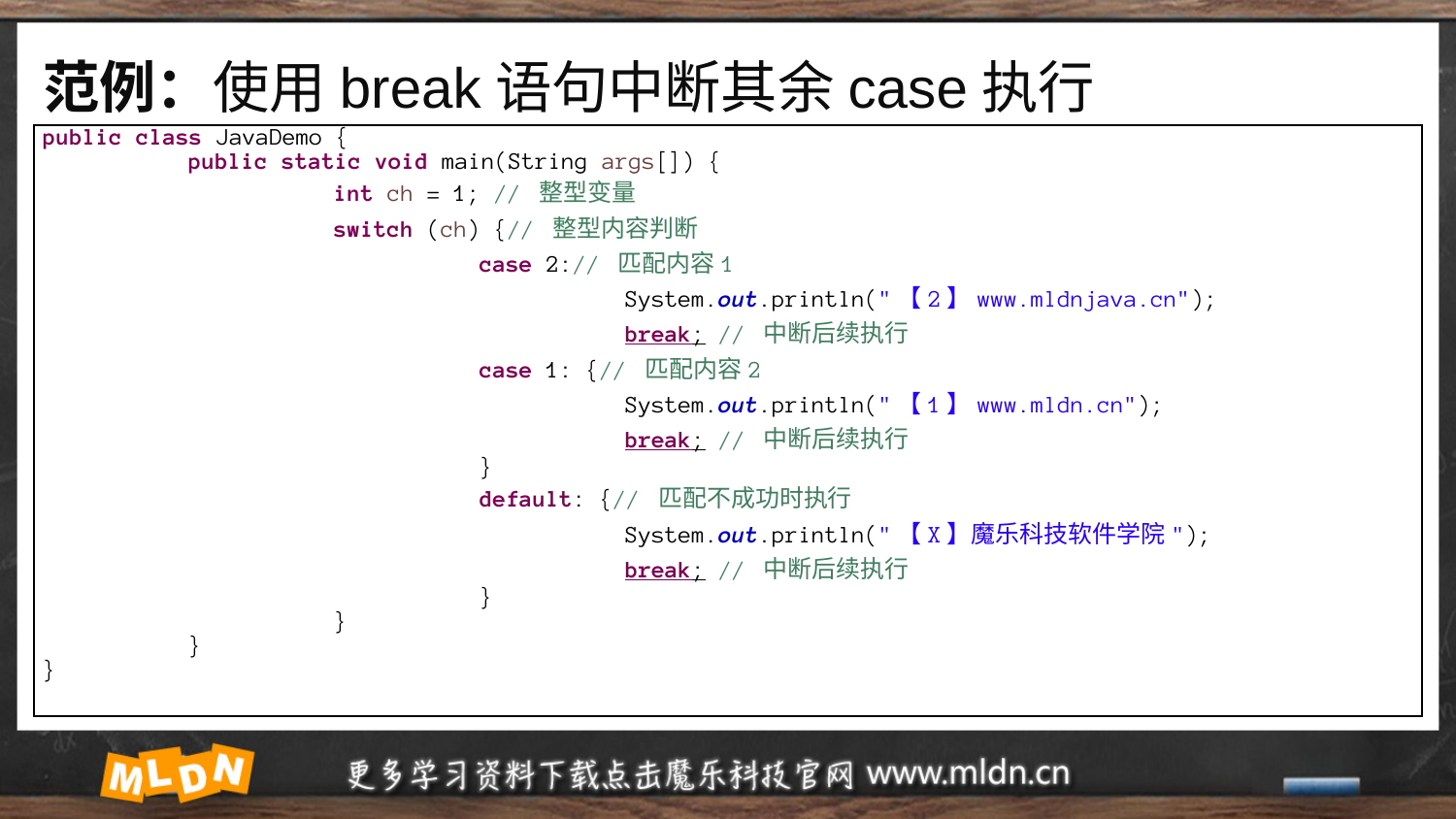

# 范例：使用break语句中断其余case执行
| public class JavaDemo { public static void main(String args[]) { int ch = 1; // 整型变量 switch (ch) {// 整型内容判断 case 2:// 匹配内容1 System.out.println("【2】www.mldnjava.cn"); break; // 中断后续执行 case 1: {// 匹配内容2 System.out.println("【1】www.mldn.cn"); break; // 中断后续执行 } default: {// 匹配不成功时执行 System.out.println("【X】魔乐科技软件学院"); break; // 中断后续执行 } } } } |
| --- |